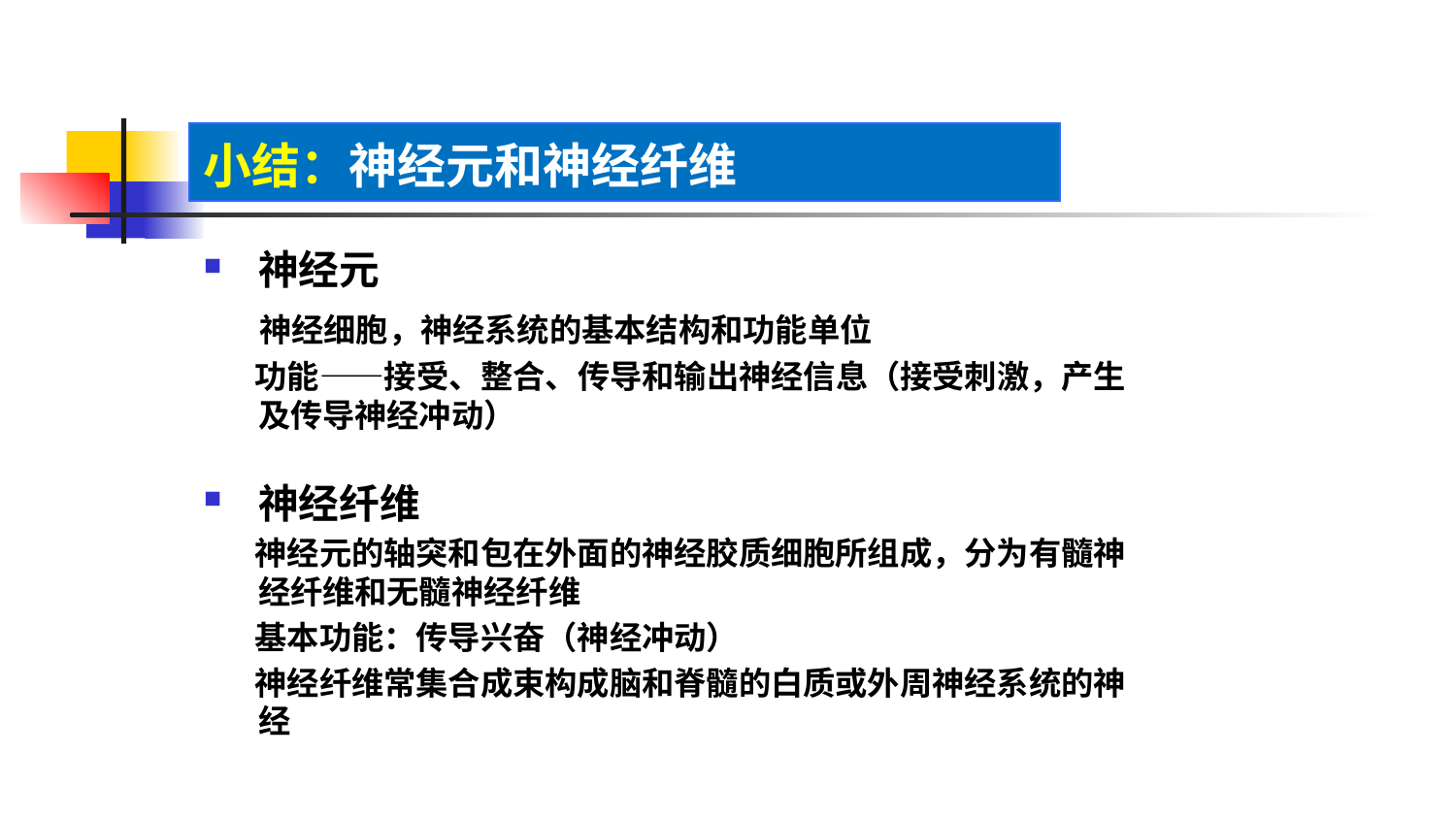

小结：神经元和神经纤维
神经元
     神经细胞，神经系统的基本结构和功能单位
      功能——接受、整合、传导和输出神经信息（接受刺激，产生及传导神经冲动）
神经纤维
      神经元的轴突和包在外面的神经胶质细胞所组成，分为有髓神经纤维和无髓神经纤维
      基本功能：传导兴奋（神经冲动）
      神经纤维常集合成束构成脑和脊髓的白质或外周神经系统的神经